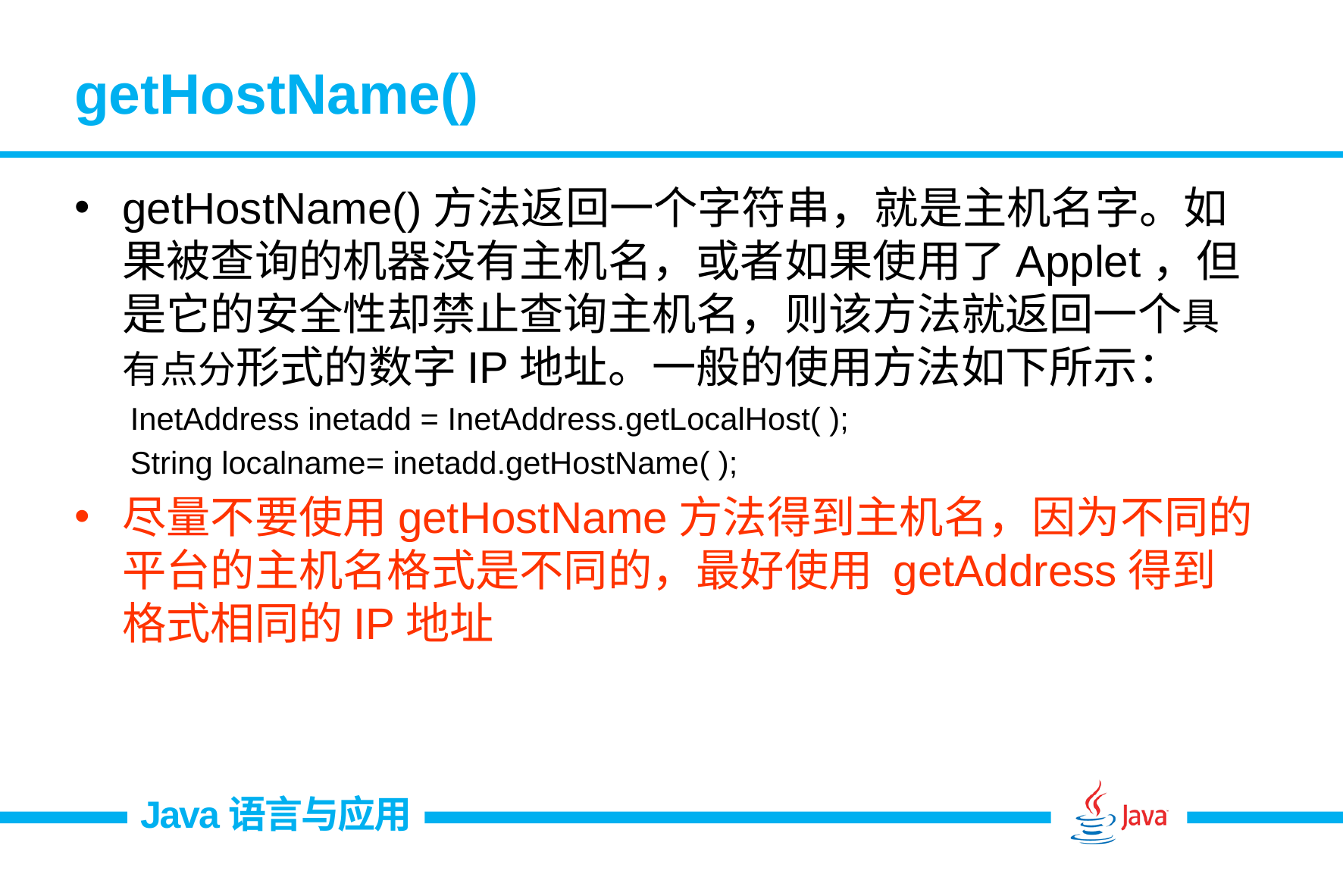

# getHostName()
getHostName()方法返回一个字符串，就是主机名字。如果被查询的机器没有主机名，或者如果使用了Applet，但是它的安全性却禁止查询主机名，则该方法就返回一个具有点分形式的数字IP地址。一般的使用方法如下所示：
InetAddress inetadd = InetAddress.getLocalHost( );
String localname= inetadd.getHostName( );
尽量不要使用getHostName方法得到主机名，因为不同的平台的主机名格式是不同的，最好使用 getAddress得到格式相同的IP地址